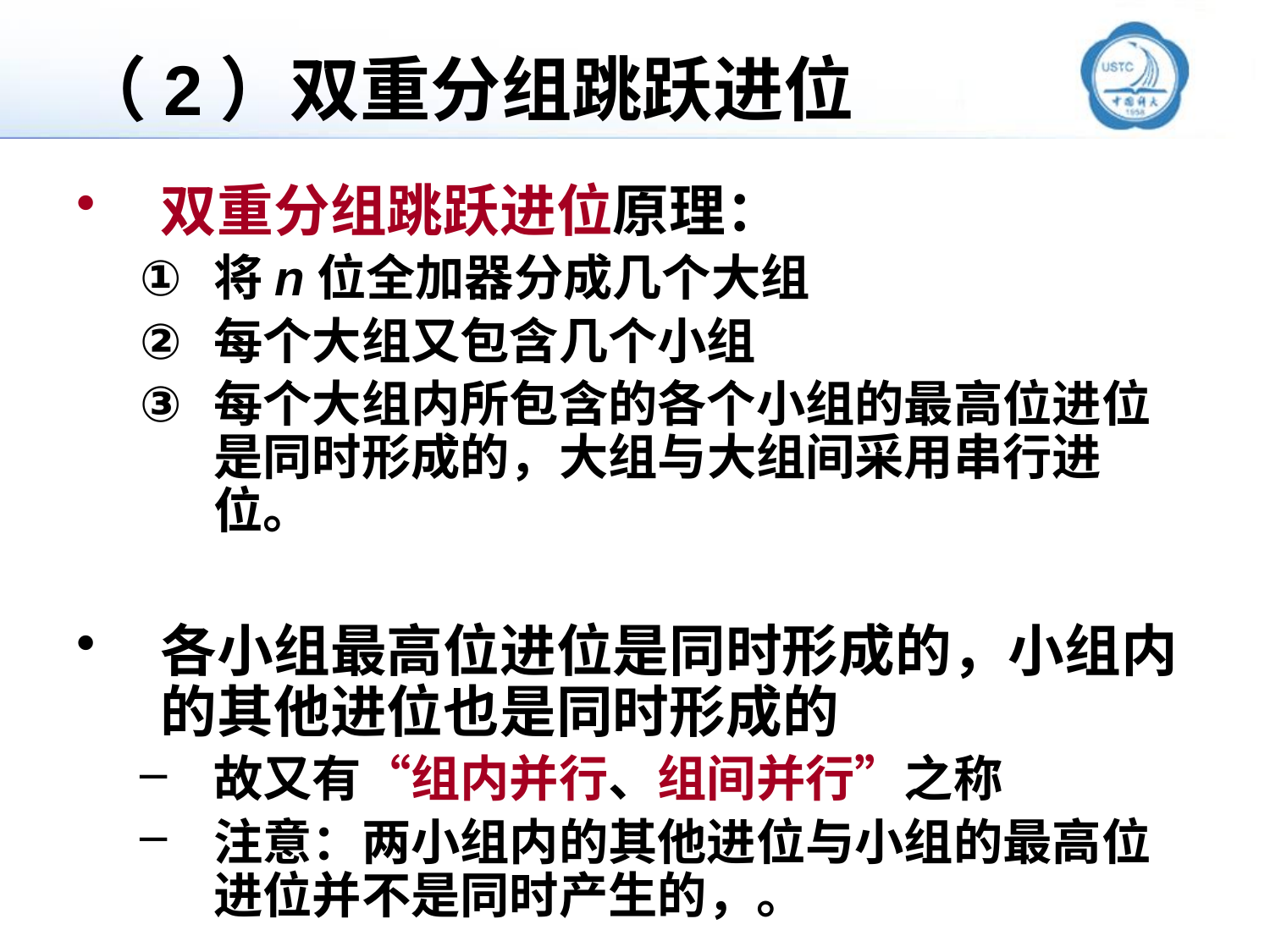

# （2）双重分组跳跃进位
双重分组跳跃进位原理：
将n位全加器分成几个大组
每个大组又包含几个小组
每个大组内所包含的各个小组的最高位进位是同时形成的，大组与大组间采用串行进位。

各小组最高位进位是同时形成的，小组内的其他进位也是同时形成的
故又有“组内并行、组间并行”之称
注意：两小组内的其他进位与小组的最高位进位并不是同时产生的，。